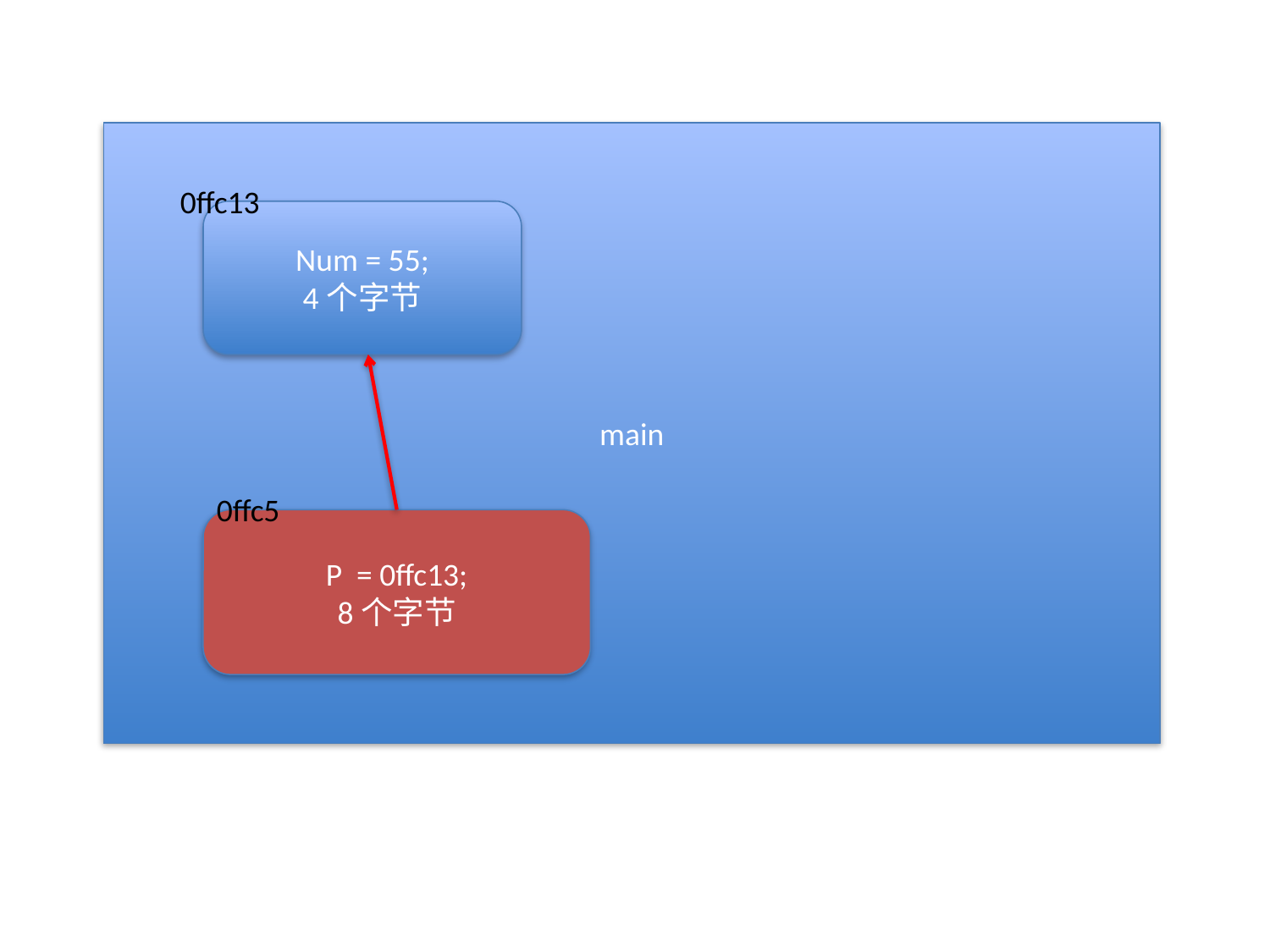

main
0ffc13
Num = 55;
4个字节
0ffc5
P  = 0ffc13;
8个字节